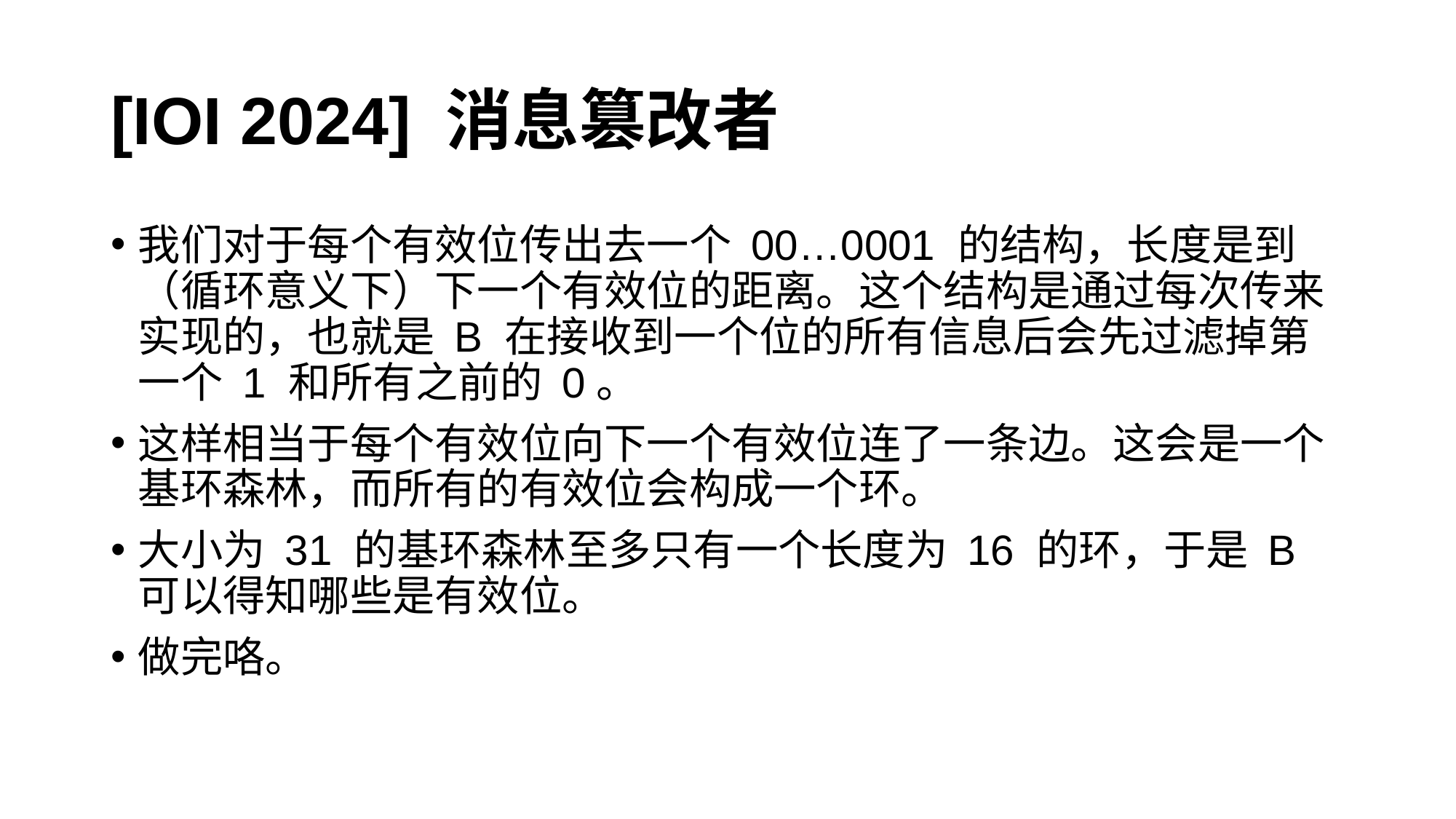

# [IOI 2024] 消息篡改者
我们对于每个有效位传出去一个 00…0001 的结构，长度是到（循环意义下）下一个有效位的距离。这个结构是通过每次传来实现的，也就是 B 在接收到一个位的所有信息后会先过滤掉第一个 1 和所有之前的 0。
这样相当于每个有效位向下一个有效位连了一条边。这会是一个基环森林，而所有的有效位会构成一个环。
大小为 31 的基环森林至多只有一个长度为 16 的环，于是 B 可以得知哪些是有效位。
做完咯。